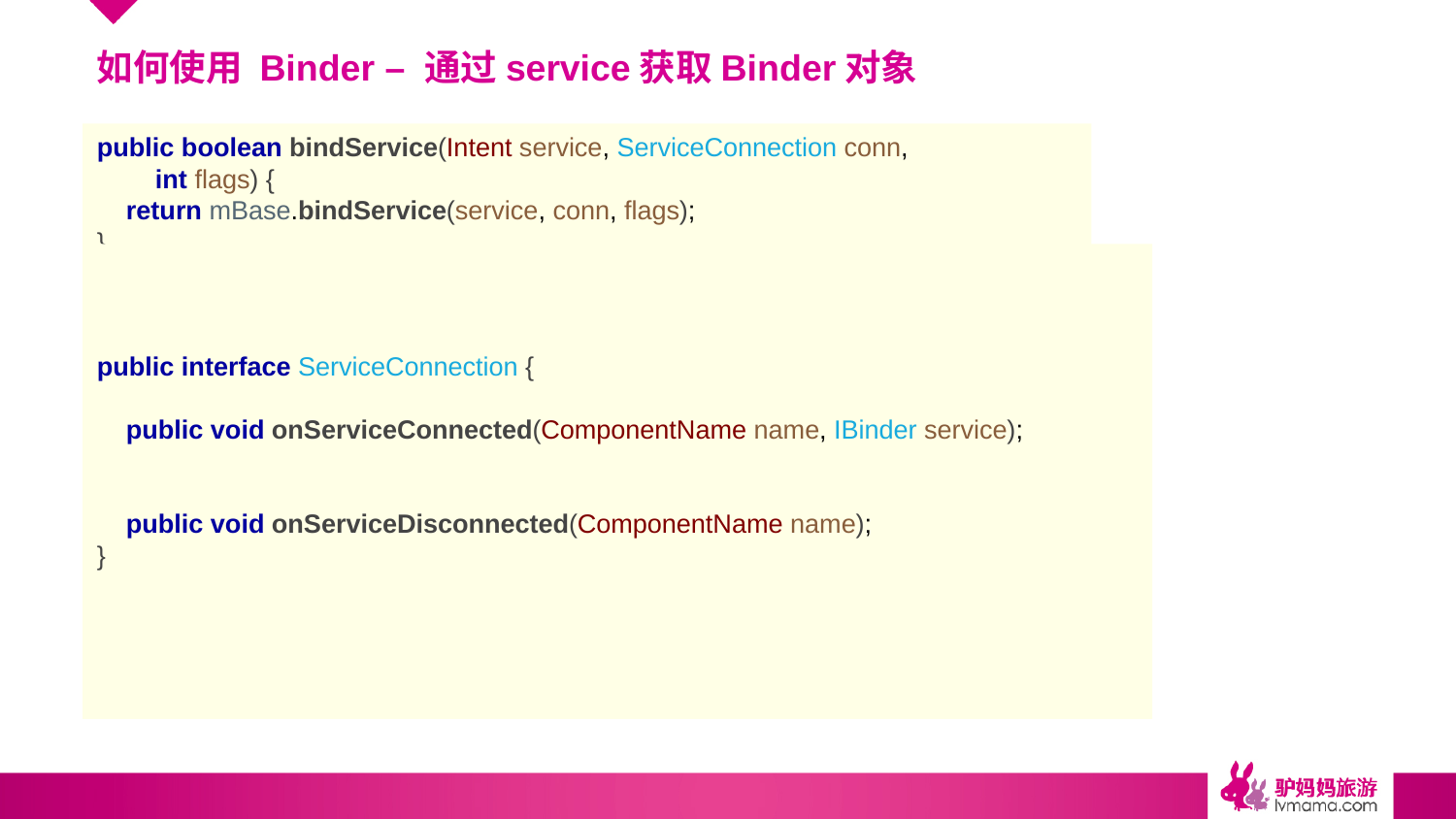

# 如何使用 Binder – 通过service获取Binder对象
public boolean bindService(Intent service, ServiceConnection conn,
        int flags) {
    return mBase.bindService(service, conn, flags);
}
public interface ServiceConnection {
    public void onServiceConnected(ComponentName name, IBinder service);
    public void onServiceDisconnected(ComponentName name);
}